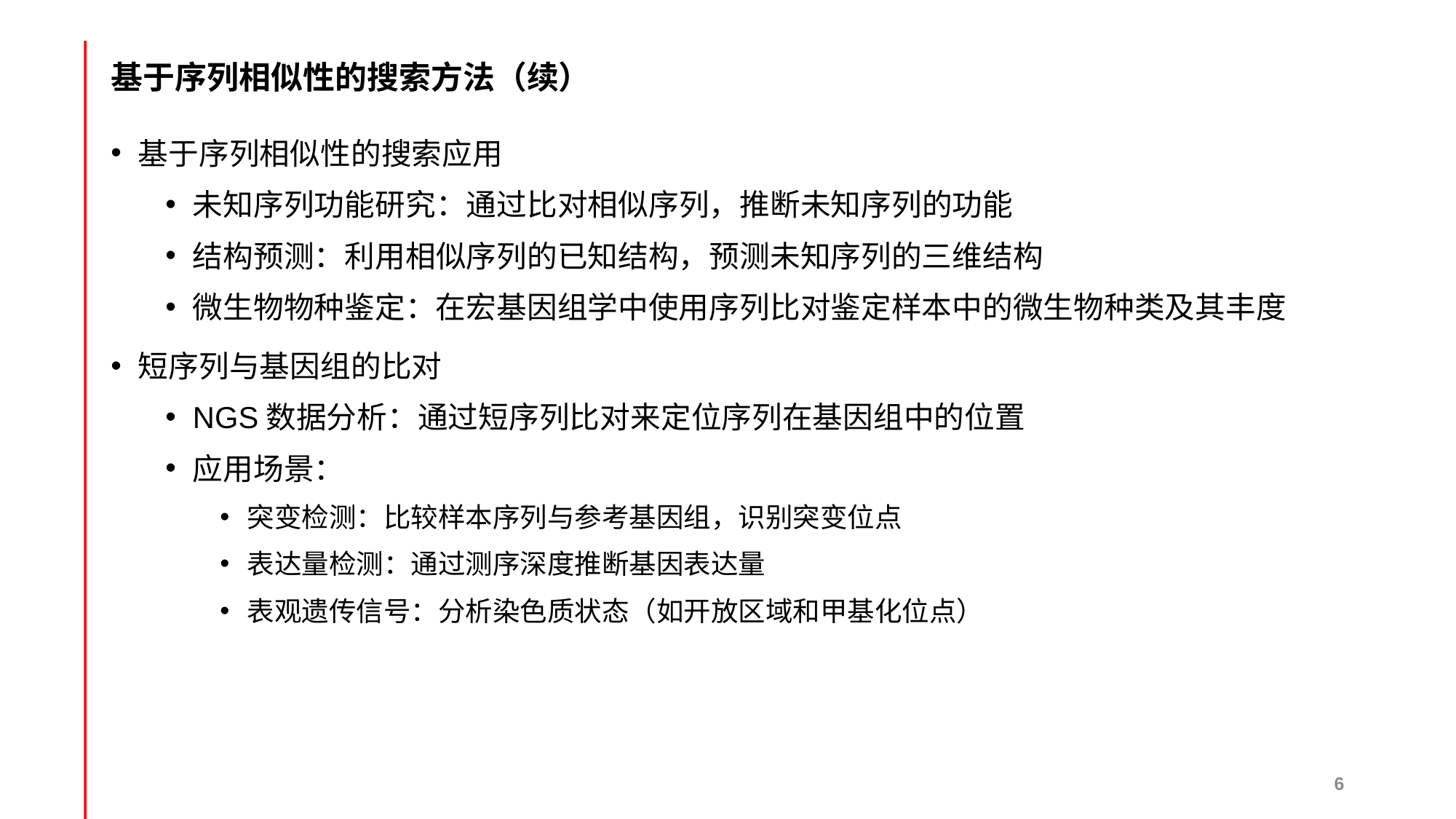

# 基于序列相似性的搜索方法（续）
基于序列相似性的搜索应用
未知序列功能研究：通过比对相似序列，推断未知序列的功能
结构预测：利用相似序列的已知结构，预测未知序列的三维结构
微生物物种鉴定：在宏基因组学中使用序列比对鉴定样本中的微生物种类及其丰度
短序列与基因组的比对
NGS数据分析：通过短序列比对来定位序列在基因组中的位置
应用场景：
突变检测：比较样本序列与参考基因组，识别突变位点
表达量检测：通过测序深度推断基因表达量
表观遗传信号：分析染色质状态（如开放区域和甲基化位点）
6